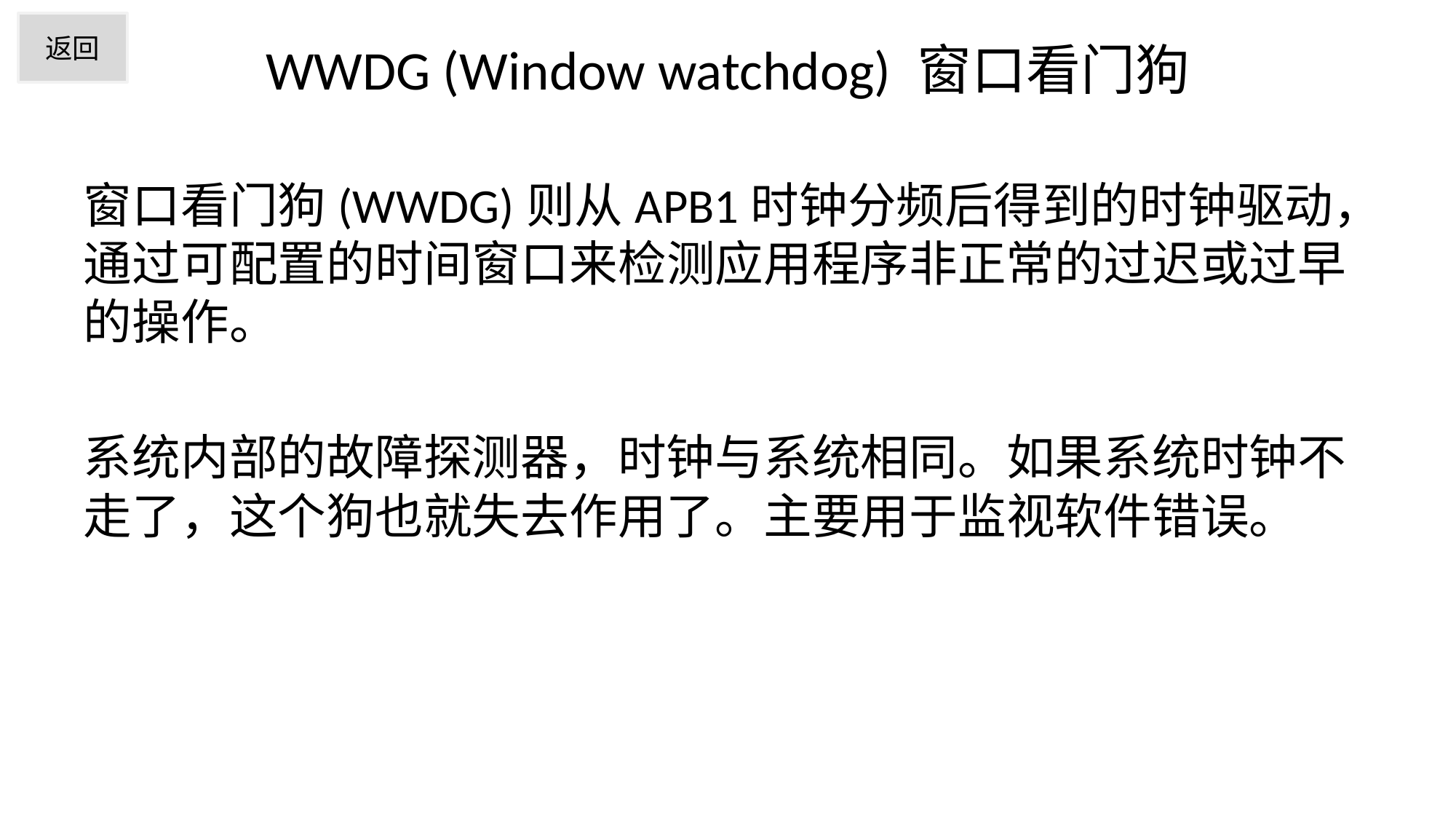

# WWDG (Window watchdog) 窗口看门狗
返回
窗口看门狗(WWDG)则从APB1时钟分频后得到的时钟驱动，通过可配置的时间窗口来检测应用程序非正常的过迟或过早的操作。

系统内部的故障探测器，时钟与系统相同。如果系统时钟不走了，这个狗也就失去作用了。主要用于监视软件错误。